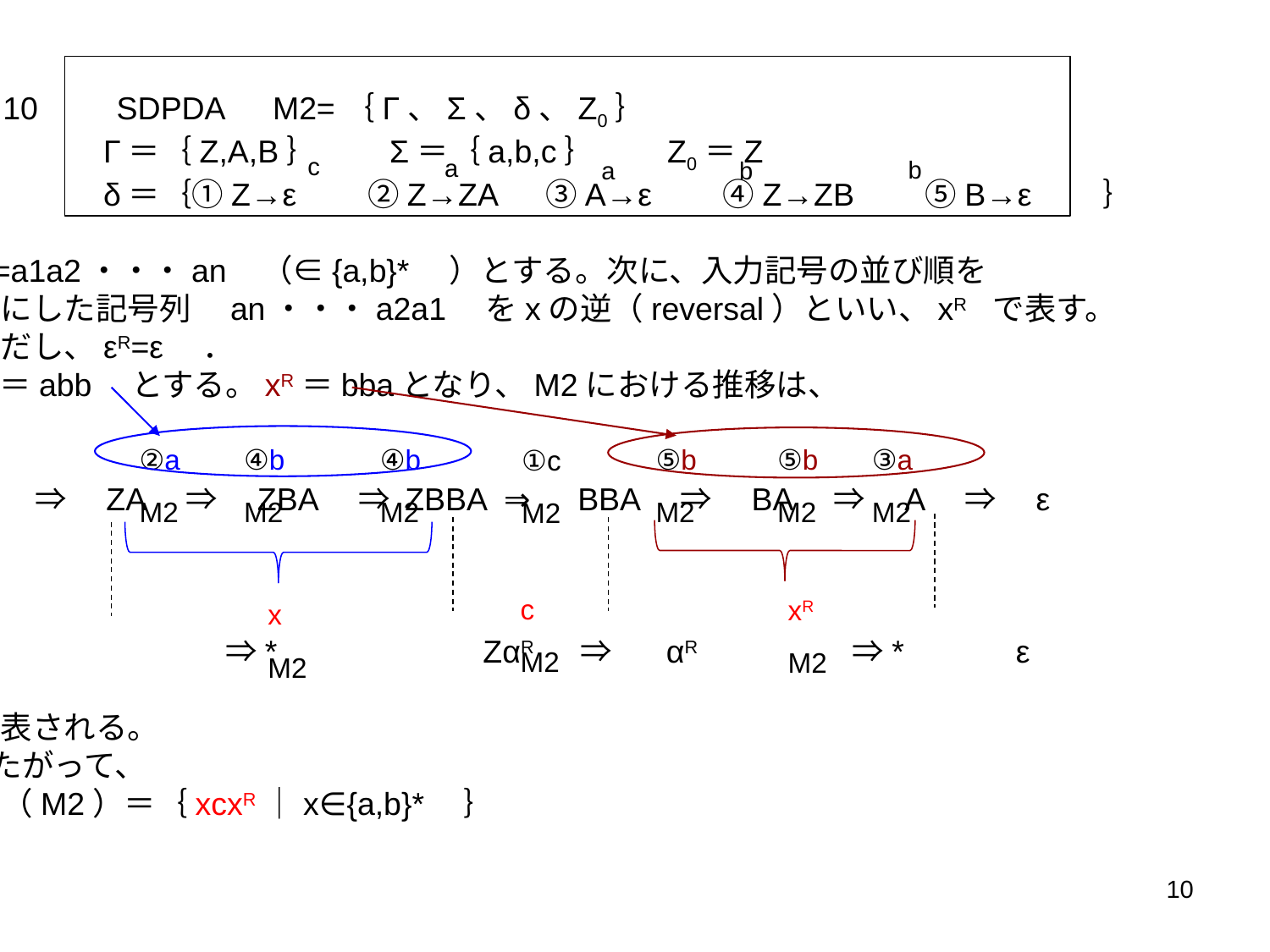

例4.10　　SDPDA　M2=｛Γ、Σ、δ、Z0｝
　　　　　Γ＝｛Z,A,B｝　　Σ＝｛a,b,c｝　　Z0＝Z
　　　　　δ＝｛①Z→ε　　②Z→ZA　 ③A→ε　　④Z→ZB　　⑤B→ε　　｝

　x=a1a2・・・an   （∈{a,b}*　）とする。次に、入力記号の並び順を
　逆にした記号列　an・・・a2a1　をxの逆（reversal）といい、xR　で表す。
　ただし、εR=ε　．
　x＝abb　とする。xR＝bbaとなり、M2における推移は、

　Z　⇒　ZA　⇒　ZBA　⇒ ZBBA  ⇒　BBA　⇒　BA　⇒　A　⇒　ε

　Z　　　　　　　⇒*　　　　　　ZαR　 ⇒　  αR　                ⇒*　         ε

　と表される。
  したがって、
　L（M2）＝｛xcxR｜x∈{a,b}*　｝

c
a

b
a
b

②a

M2
④b

M2
④b

M2
⑤b

M2
⑤b

M2
③a

M2
①c

M2
c

M2
xR

M2
x

M2
10